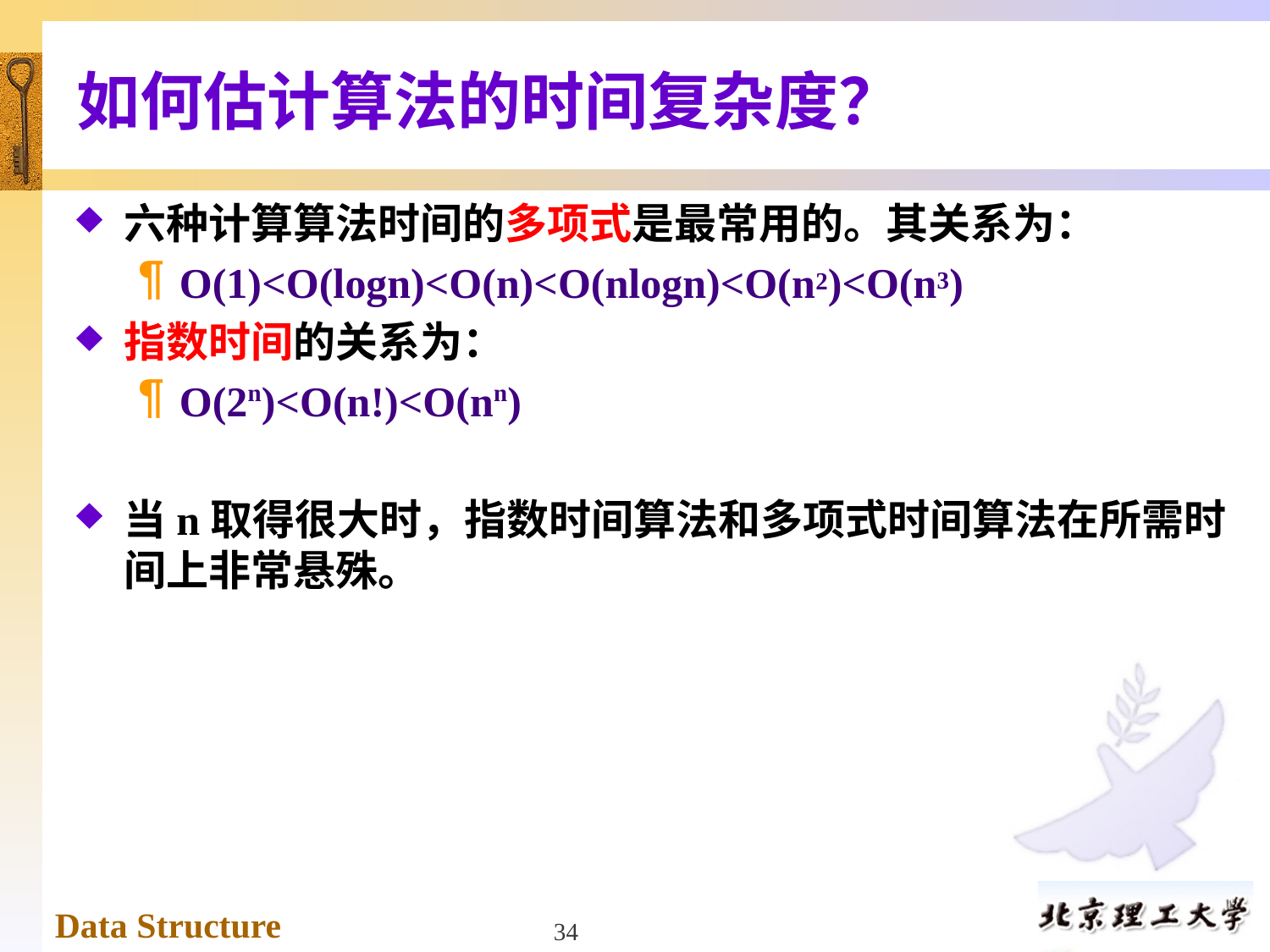

# 如何估计算法的时间复杂度？
六种计算算法时间的多项式是最常用的。其关系为：
O(1)<O(logn)<O(n)<O(nlogn)<O(n2)<O(n3)
指数时间的关系为：
O(2n)<O(n!)<O(nn)

当n取得很大时，指数时间算法和多项式时间算法在所需时间上非常悬殊。
34